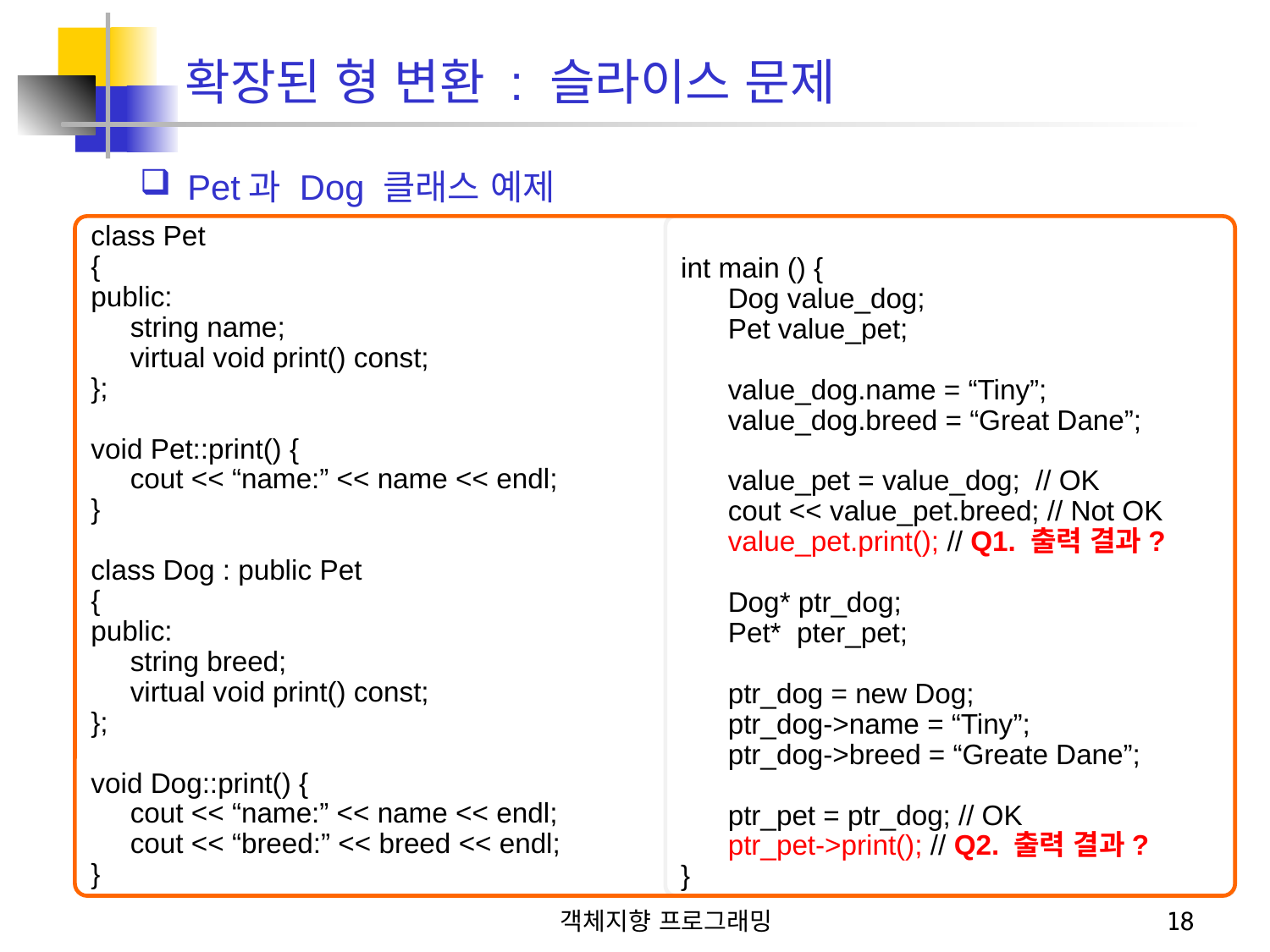

Pet과 Dog 클래스 예제

확장된 형 변환 : 슬라이스 문제
class Pet
{
public:
     string name;
     virtual void print() const;
};

void Pet::print() {
     cout << “name:” << name << endl;
}

class Dog : public Pet
{
public:
     string breed;
     virtual void print() const;
};

void Dog::print() {
     cout << “name:” << name << endl;
     cout << “breed:” << breed << endl;
}

int main () {
      Dog value_dog;
      Pet value_pet;

      value_dog.name = “Tiny”;
      value_dog.breed = “Great Dane”;

      value_pet = value_dog;  // OK
      cout << value_pet.breed; // Not OK
      value_pet.print(); // Q1. 출력 결과?

      Dog* ptr_dog;
      Pet*  pter_pet;

      ptr_dog = new Dog;
      ptr_dog->name = “Tiny”;
      ptr_dog->breed = “Greate Dane”;

      ptr_pet = ptr_dog; // OK
      ptr_pet->print(); // Q2. 출력 결과?
}
객체지향 프로그래밍
18